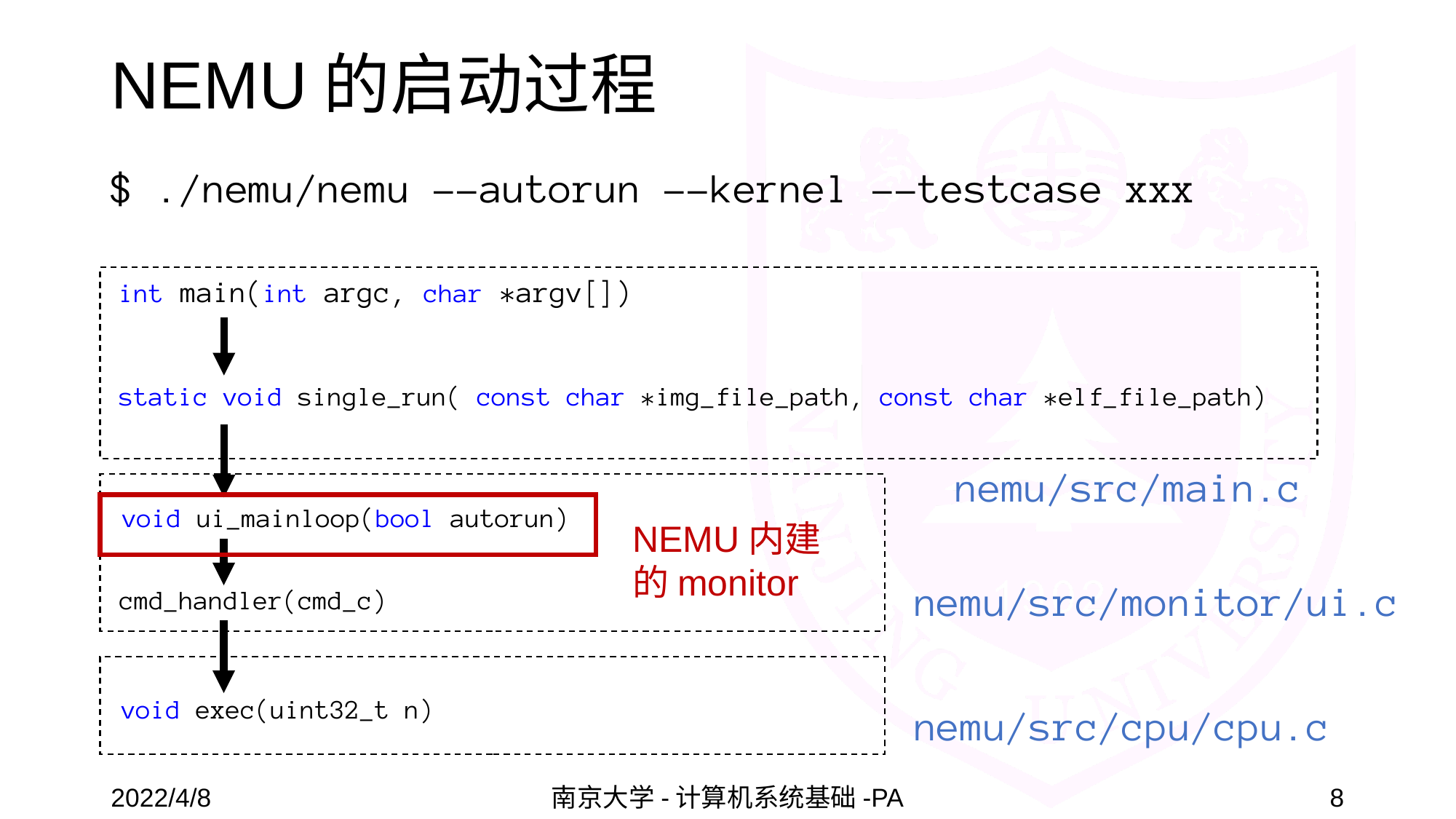

# NEMU的启动过程
$ ./nemu/nemu --autorun --kernel --testcase xxx

int main(int argc, char *argv[])
static void single_run( const char *img_file_path, const char *elf_file_path)
nemu/src/main.c

void ui_mainloop(bool autorun)
NEMU内建的monitor
nemu/src/monitor/ui.c
cmd_handler(cmd_c)

void exec(uint32_t n)
nemu/src/cpu/cpu.c
2022/4/8
南京大学-计算机系统基础-PA
8